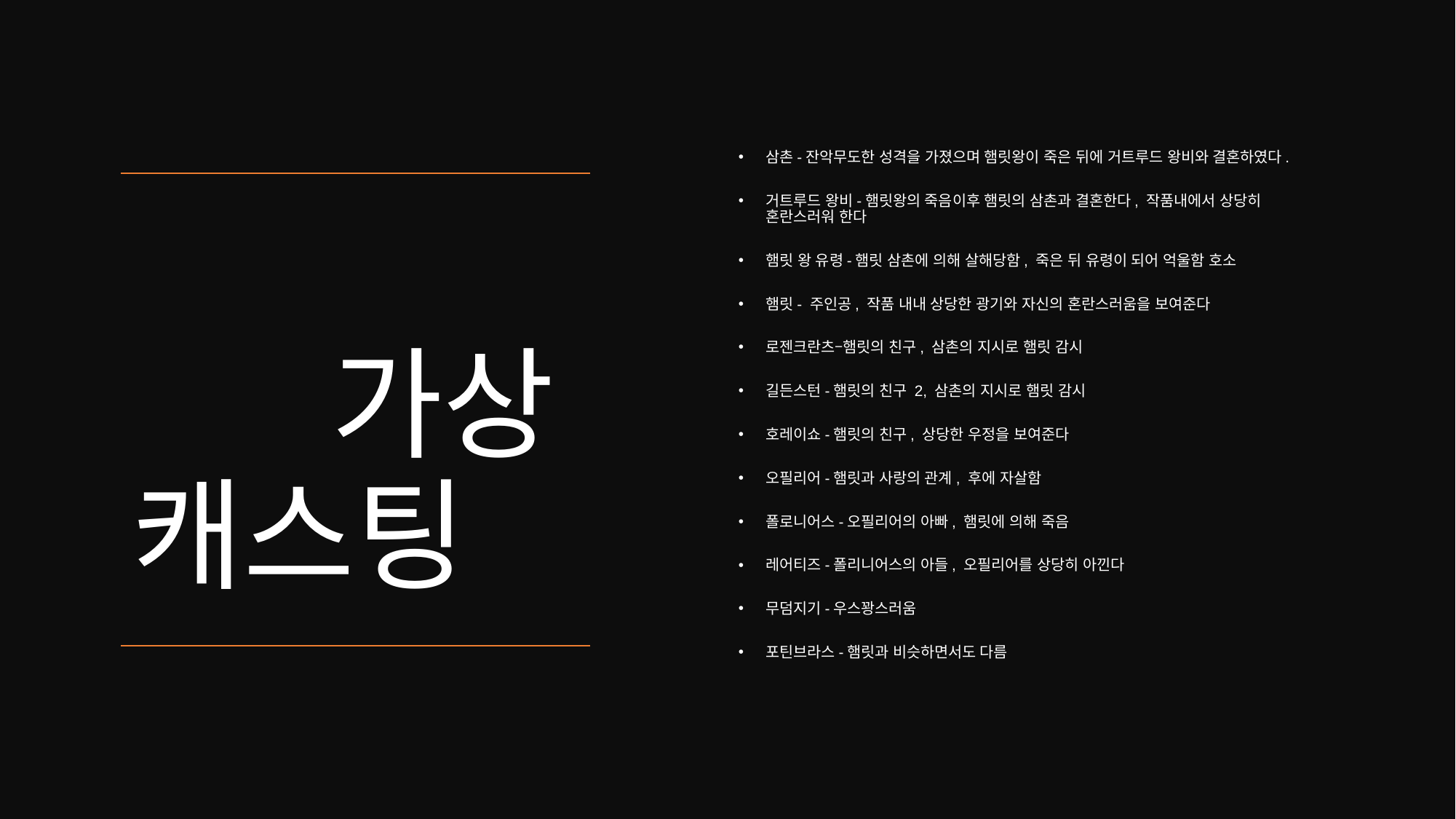

삼촌-잔악무도한 성격을 가졌으며 햄릿왕이 죽은 뒤에 거트루드 왕비와 결혼하였다.
거트루드 왕비-햄릿왕의 죽음이후 햄릿의 삼촌과 결혼한다, 작품내에서 상당히 혼란스러워 한다
햄릿 왕 유령-햄릿 삼촌에 의해 살해당함, 죽은 뒤 유령이 되어 억울함 호소
햄릿- 주인공, 작품 내내 상당한 광기와 자신의 혼란스러움을 보여준다
로젠크란츠–햄릿의 친구, 삼촌의 지시로 햄릿 감시
길든스턴-햄릿의 친구 2, 삼촌의 지시로 햄릿 감시
호레이쇼-햄릿의 친구, 상당한 우정을 보여준다
오필리어-햄릿과 사랑의 관계, 후에 자살함
폴로니어스-오필리어의 아빠, 햄릿에 의해 죽음
레어티즈-폴리니어스의 아들, 오필리어를 상당히 아낀다
무덤지기-우스꽝스러움
포틴브라스-햄릿과 비슷하면서도 다름
# 가상 캐스팅